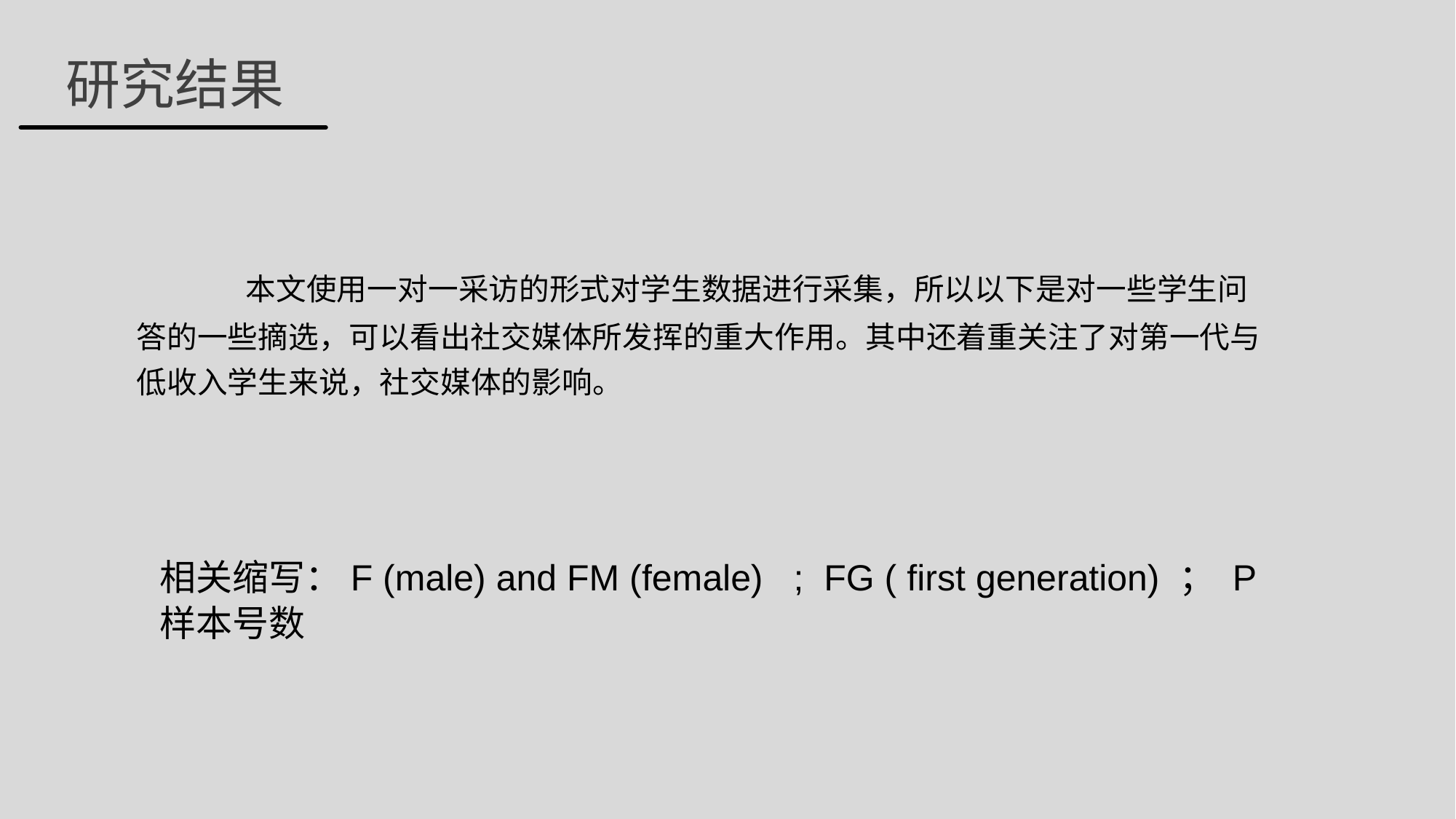

研究结果
	本文使用一对一采访的形式对学生数据进行采集，所以以下是对一些学生问答的一些摘选，可以看出社交媒体所发挥的重大作用。其中还着重关注了对第一代与低收入学生来说，社交媒体的影响。

相关缩写：F (male) and FM (female)   ;  FG ( first generation) ； P 样本号数